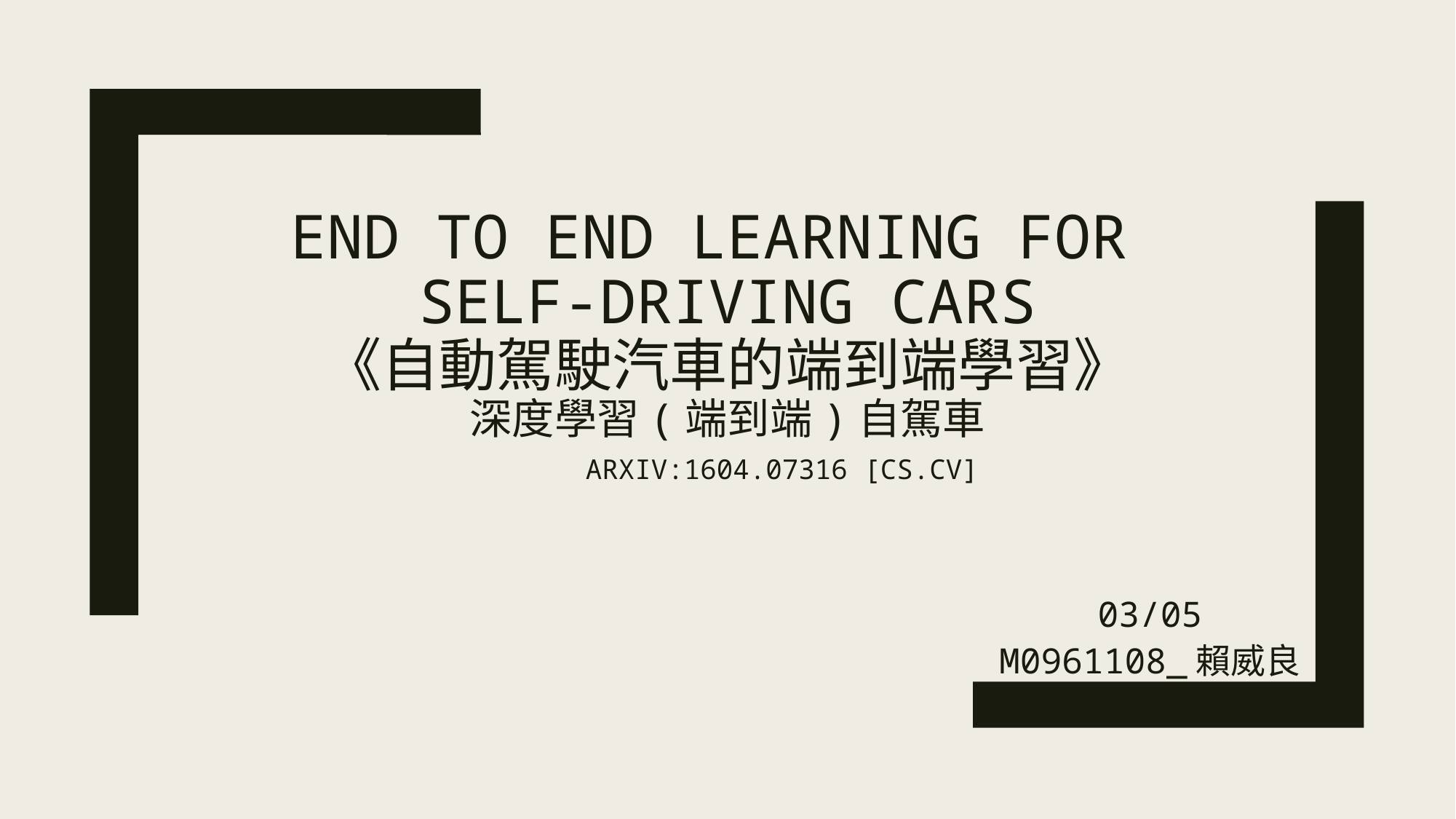

# End to End Learning for Self-Driving Cars 《自動駕駛汽車的端到端學習》 深度學習(端到端)自駕車 arXiv:1604.07316 [cs.CV]
03/05
M0961108_賴威良